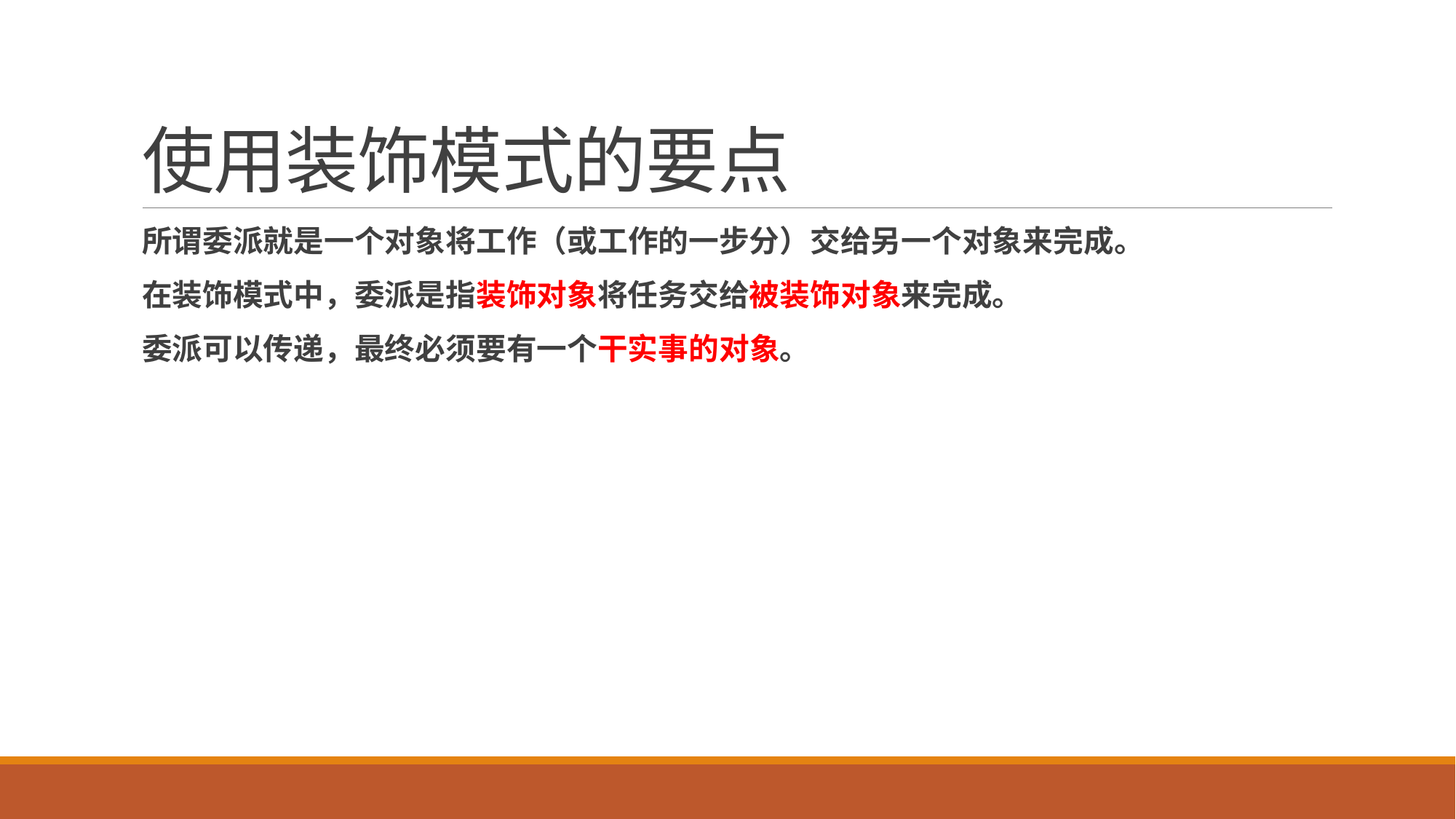

# 使用装饰模式的要点
所谓委派就是一个对象将工作（或工作的一步分）交给另一个对象来完成。
在装饰模式中，委派是指装饰对象将任务交给被装饰对象来完成。
委派可以传递，最终必须要有一个干实事的对象。